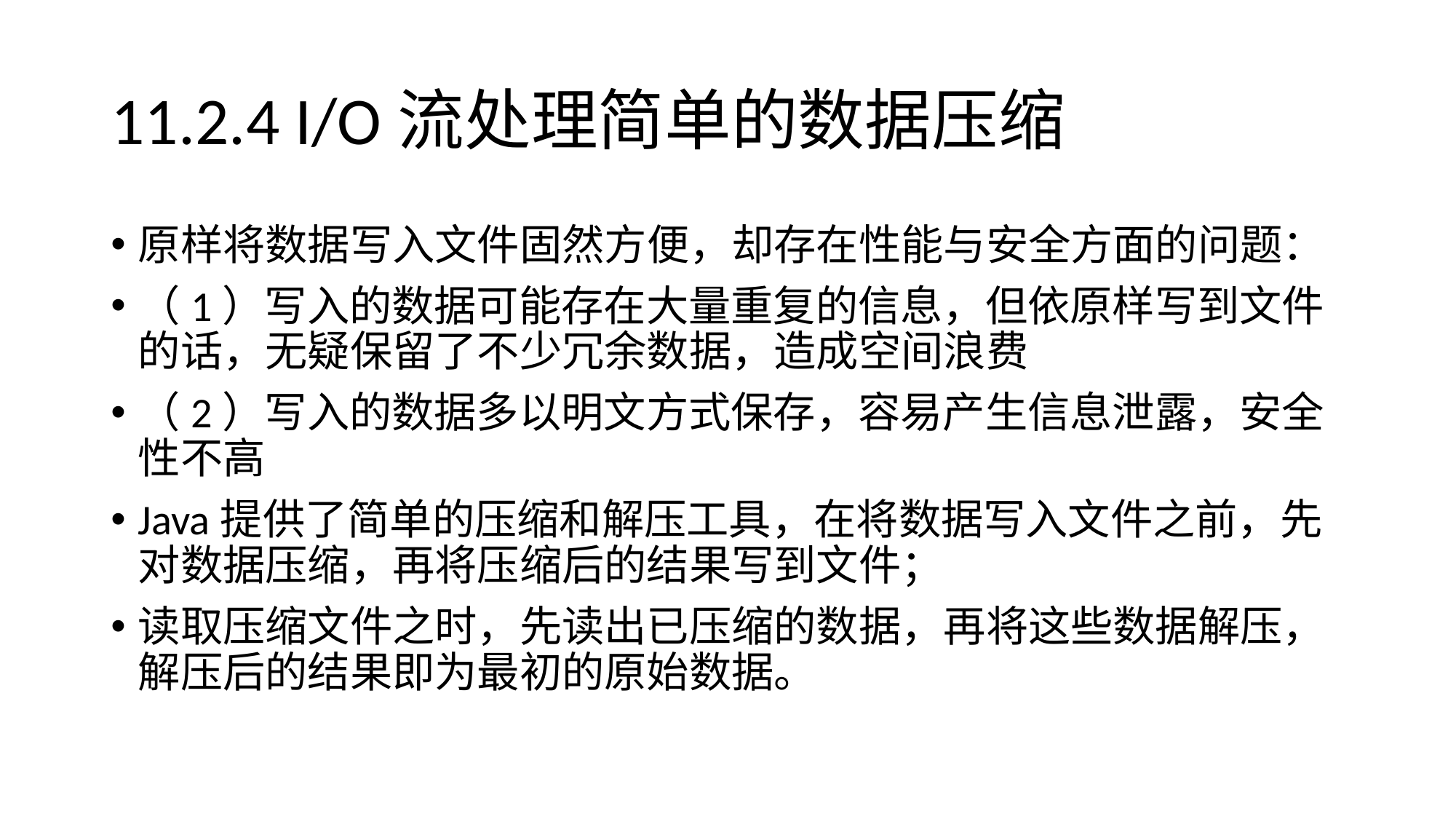

# 11.2.4 I/O流处理简单的数据压缩
原样将数据写入文件固然方便，却存在性能与安全方面的问题：
（1）写入的数据可能存在大量重复的信息，但依原样写到文件的话，无疑保留了不少冗余数据，造成空间浪费
（2）写入的数据多以明文方式保存，容易产生信息泄露，安全性不高
Java提供了简单的压缩和解压工具，在将数据写入文件之前，先对数据压缩，再将压缩后的结果写到文件；
读取压缩文件之时，先读出已压缩的数据，再将这些数据解压，解压后的结果即为最初的原始数据。